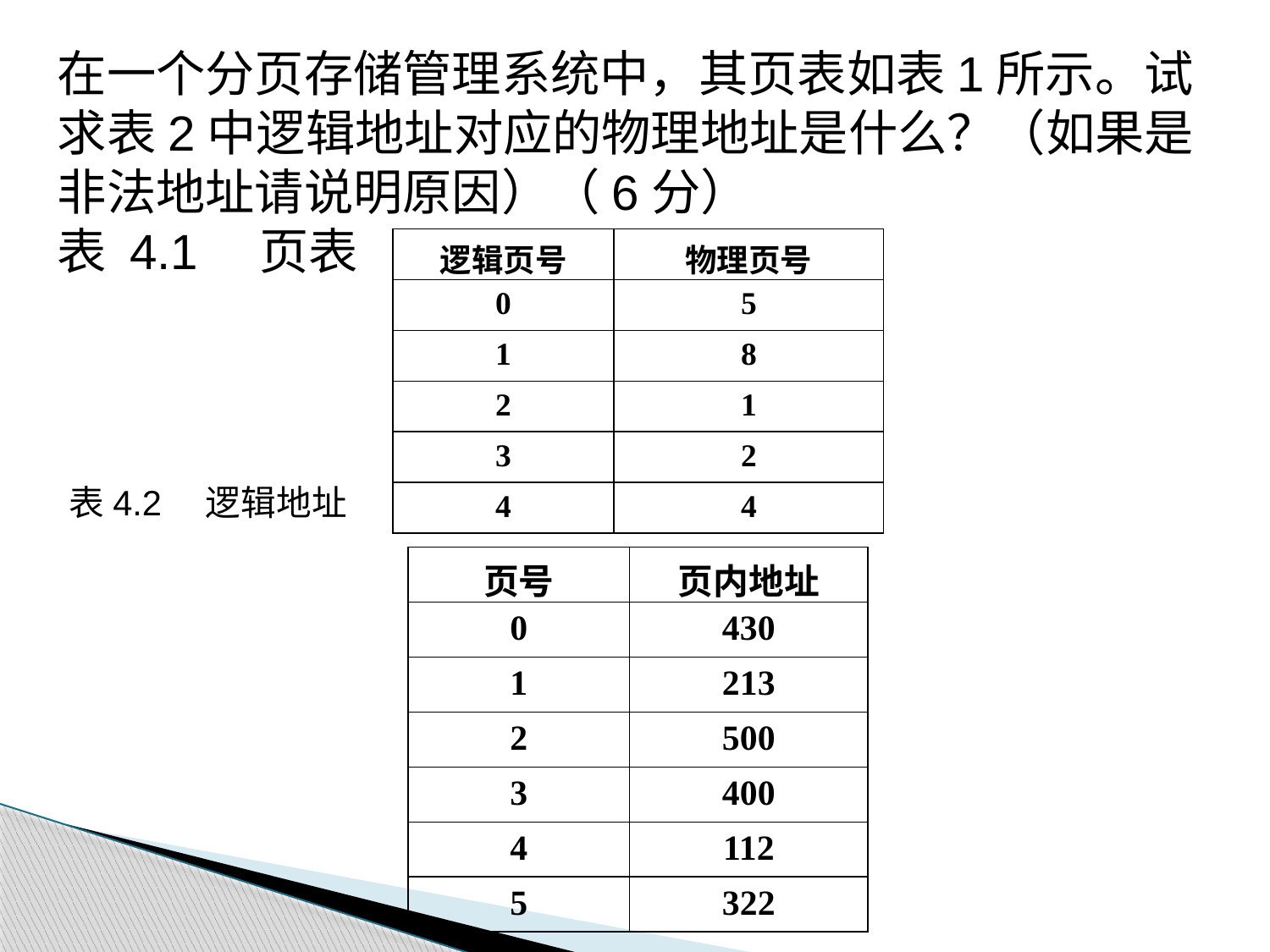

在一个分页存储管理系统中，其页表如表1所示。试求表2中逻辑地址对应的物理地址是什么？（如果是非法地址请说明原因）（6分）
表 4.1　页表
| 逻辑页号 | 物理页号 |
| --- | --- |
| 0 | 5 |
| 1 | 8 |
| 2 | 1 |
| 3 | 2 |
| 4 | 4 |
表4.2　逻辑地址

| 页号 | 页内地址 |
| --- | --- |
| 0 | 430 |
| 1 | 213 |
| 2 | 500 |
| 3 | 400 |
| 4 | 112 |
| 5 | 322 |